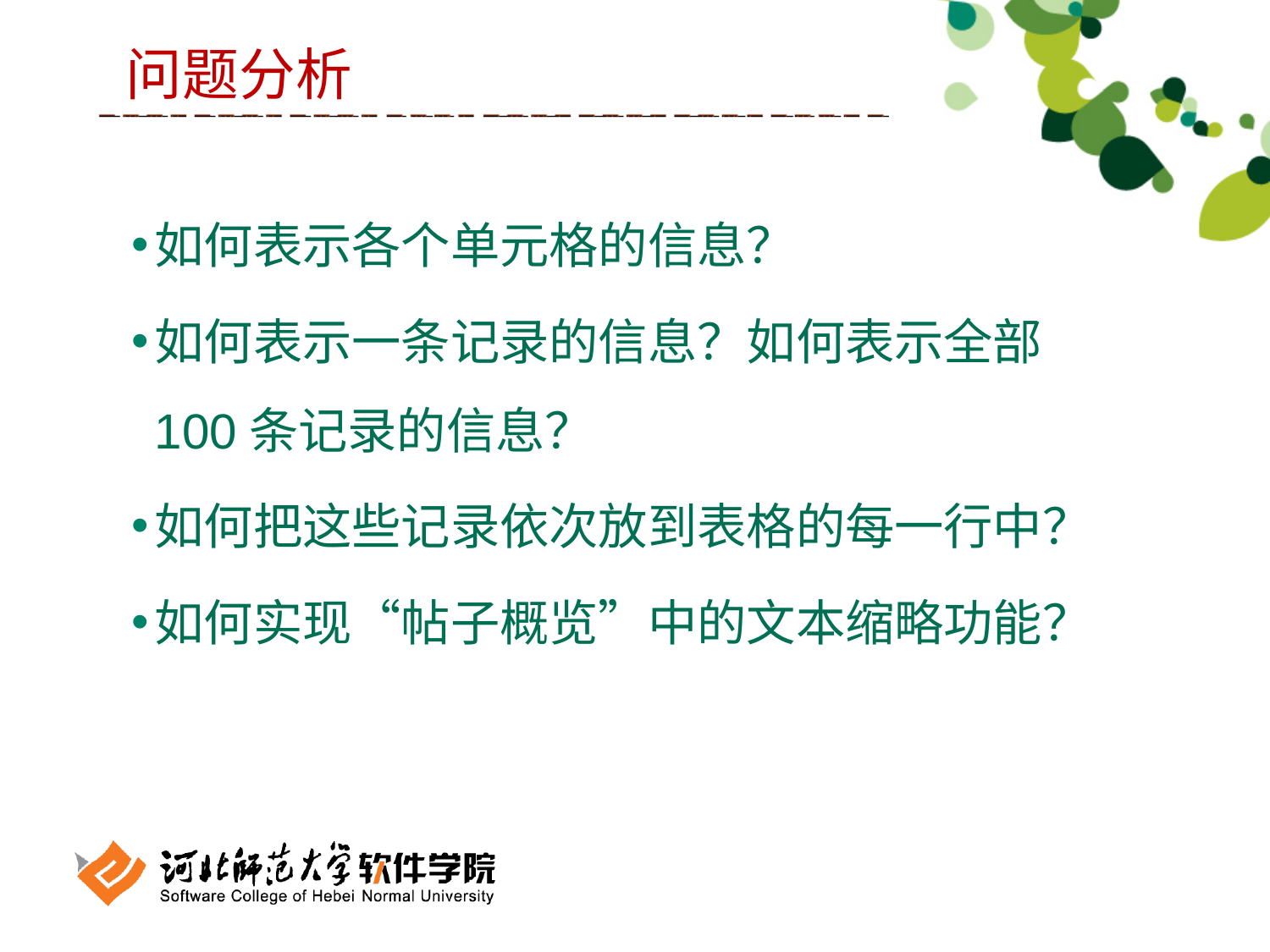

问题分析
如何表示各个单元格的信息？
如何表示一条记录的信息？如何表示全部100条记录的信息？
如何把这些记录依次放到表格的每一行中？
如何实现“帖子概览”中的文本缩略功能？